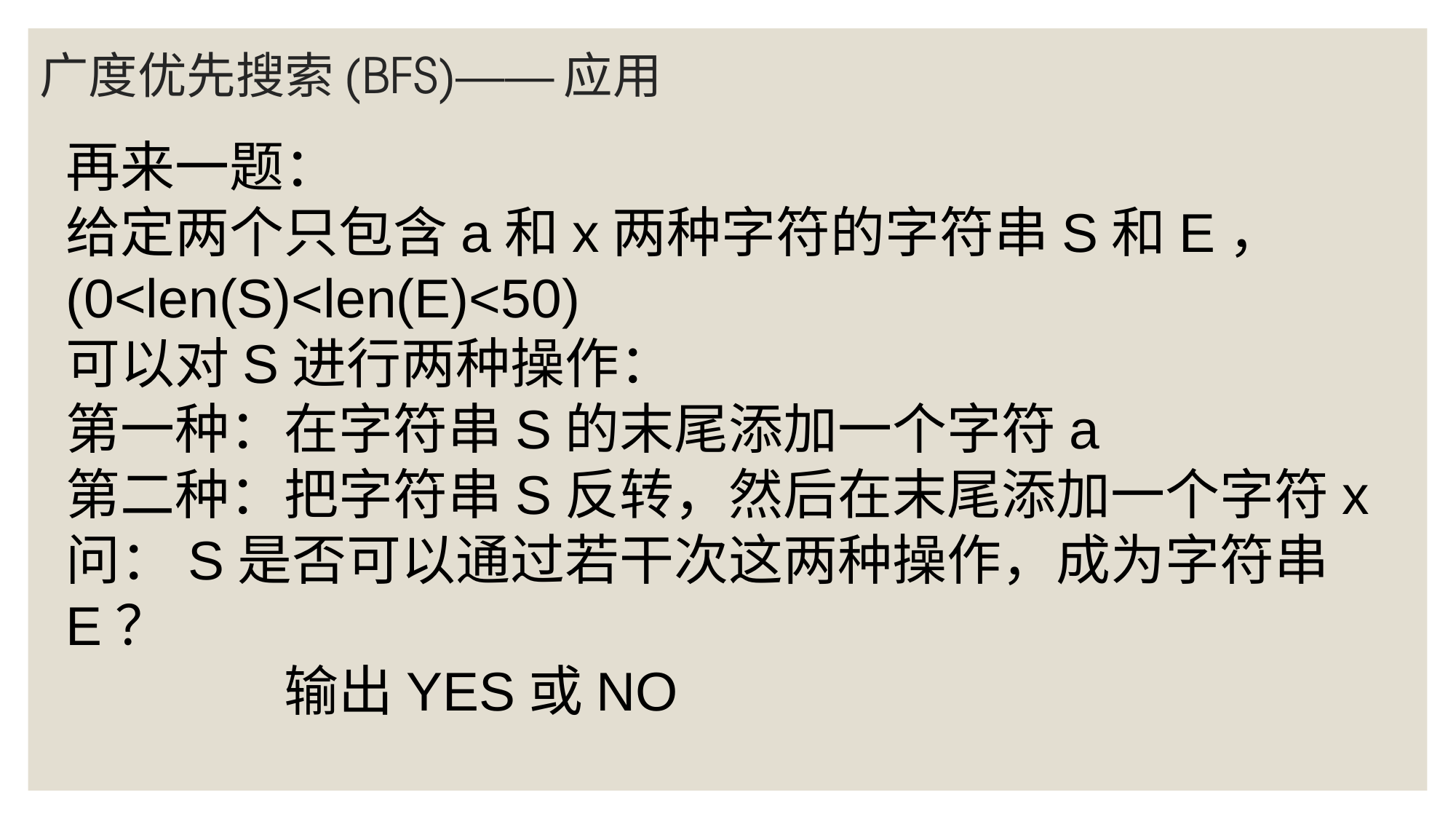

# 广度优先搜索(BFS)——应用
再来一题：
给定两个只包含a和x两种字符的字符串S和E，(0<len(S)<len(E)<50)
可以对S进行两种操作：
第一种：在字符串S的末尾添加一个字符a
第二种：把字符串S反转，然后在末尾添加一个字符x
问：S是否可以通过若干次这两种操作，成为字符串E？
		输出YES或NO